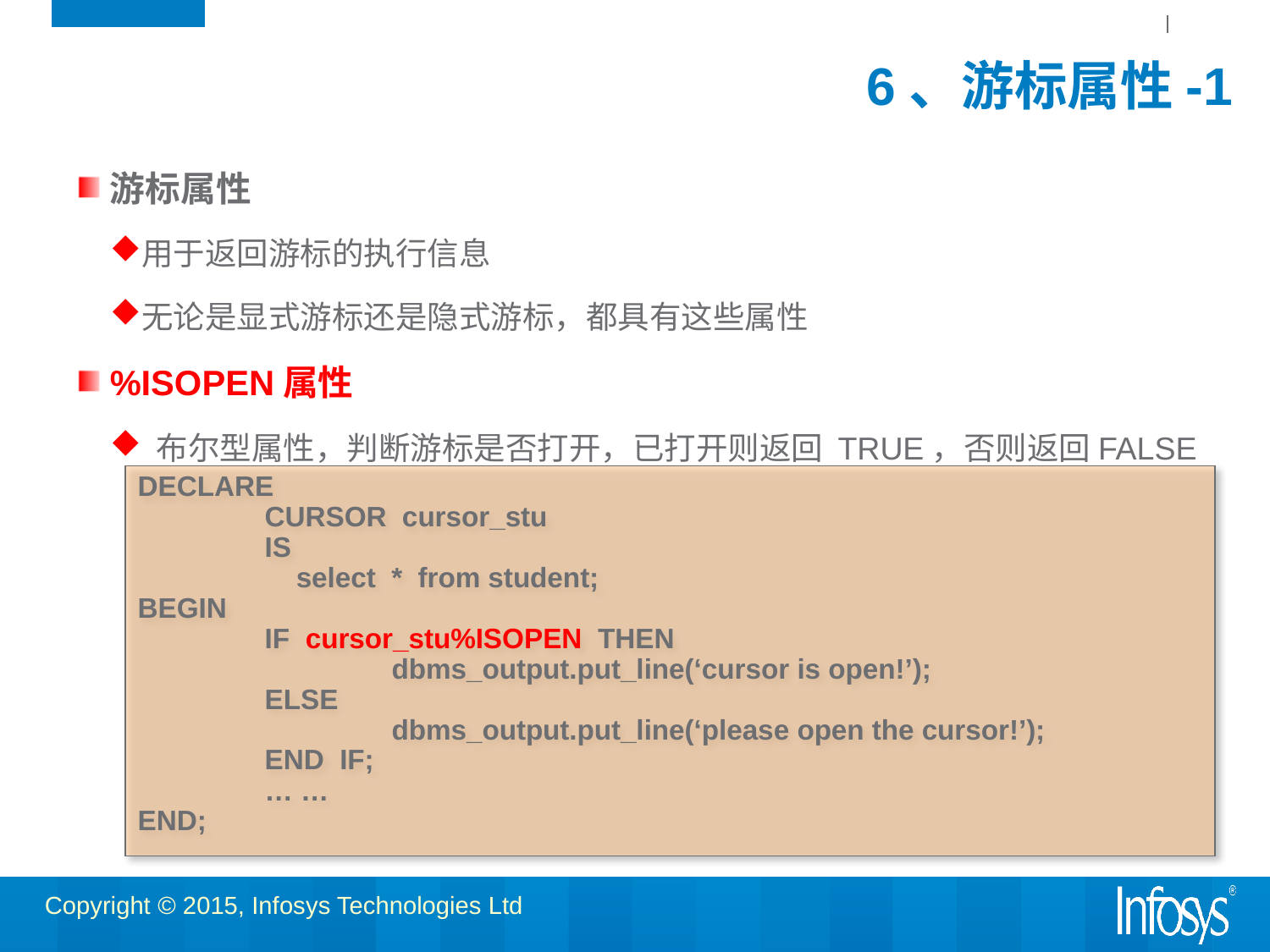

# 6、游标属性-1
游标属性
用于返回游标的执行信息
无论是显式游标还是隐式游标，都具有这些属性
%ISOPEN属性
 布尔型属性，判断游标是否打开，已打开则返回 TRUE，否则返回FALSE

DECLARE
	CURSOR  cursor_stu
	IS
    select  *  from student;
BEGIN
	IF  cursor_stu%ISOPEN  THEN
		dbms_output.put_line(‘cursor is open!’);
	ELSE
		dbms_output.put_line(‘please open the cursor!’);
	END  IF;
	… …
END;